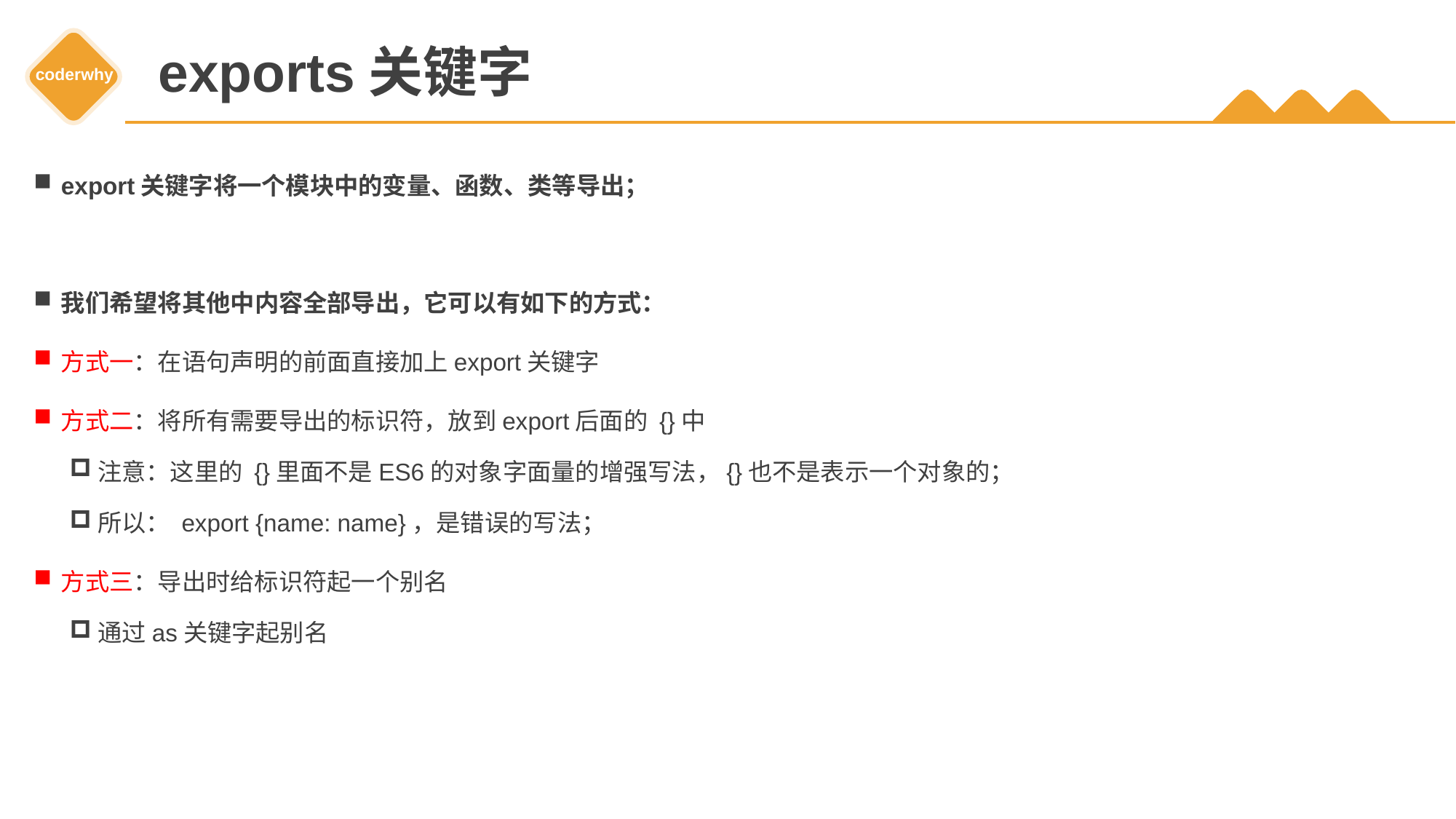

# exports关键字
export关键字将一个模块中的变量、函数、类等导出；

我们希望将其他中内容全部导出，它可以有如下的方式：
方式一：在语句声明的前面直接加上export关键字
方式二：将所有需要导出的标识符，放到export后面的 {}中
注意：这里的 {}里面不是ES6的对象字面量的增强写法，{}也不是表示一个对象的；
所以： export {name: name}，是错误的写法；
方式三：导出时给标识符起一个别名
通过as关键字起别名